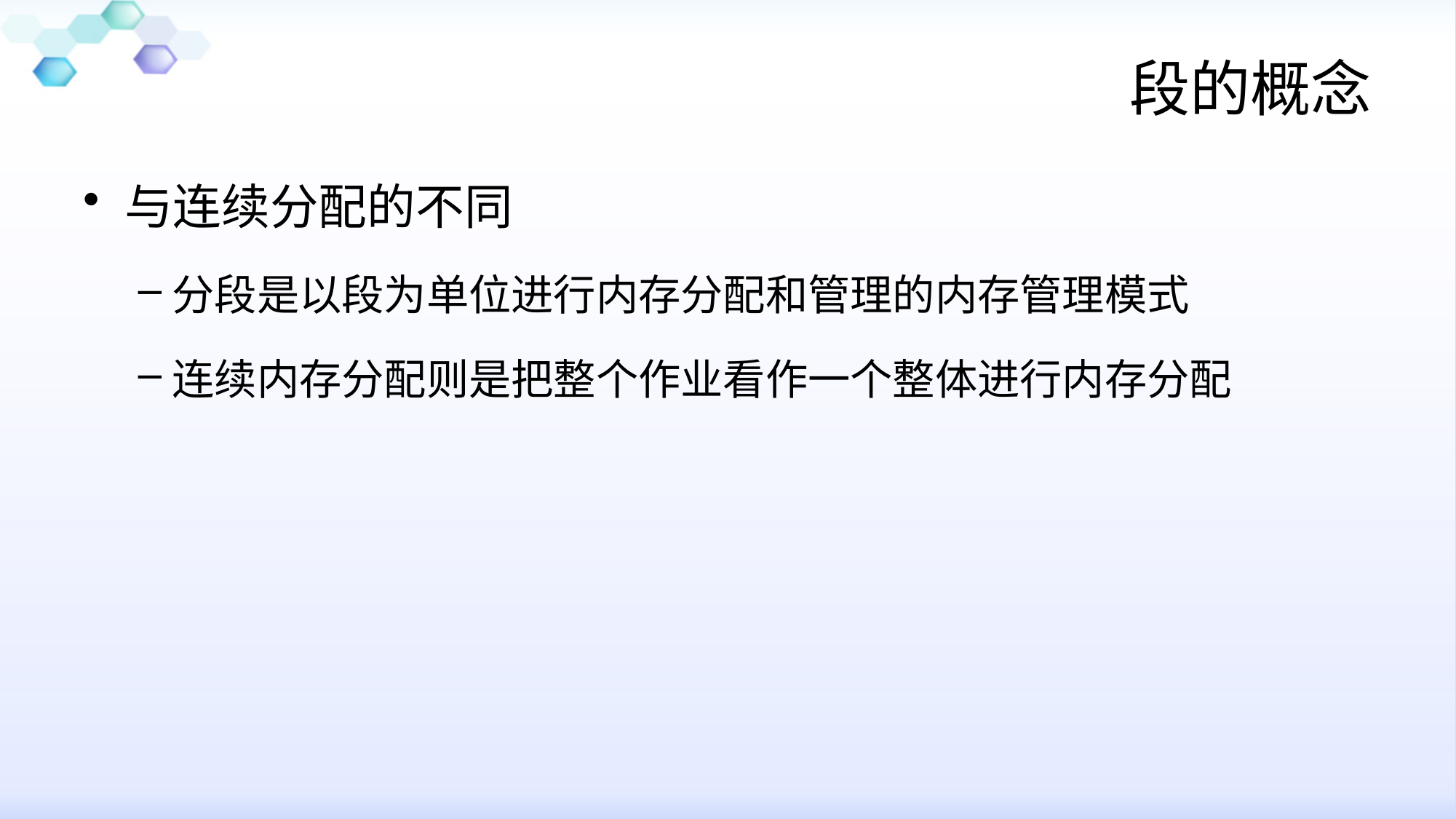

# 段的概念
与连续分配的不同
分段是以段为单位进行内存分配和管理的内存管理模式
连续内存分配则是把整个作业看作一个整体进行内存分配